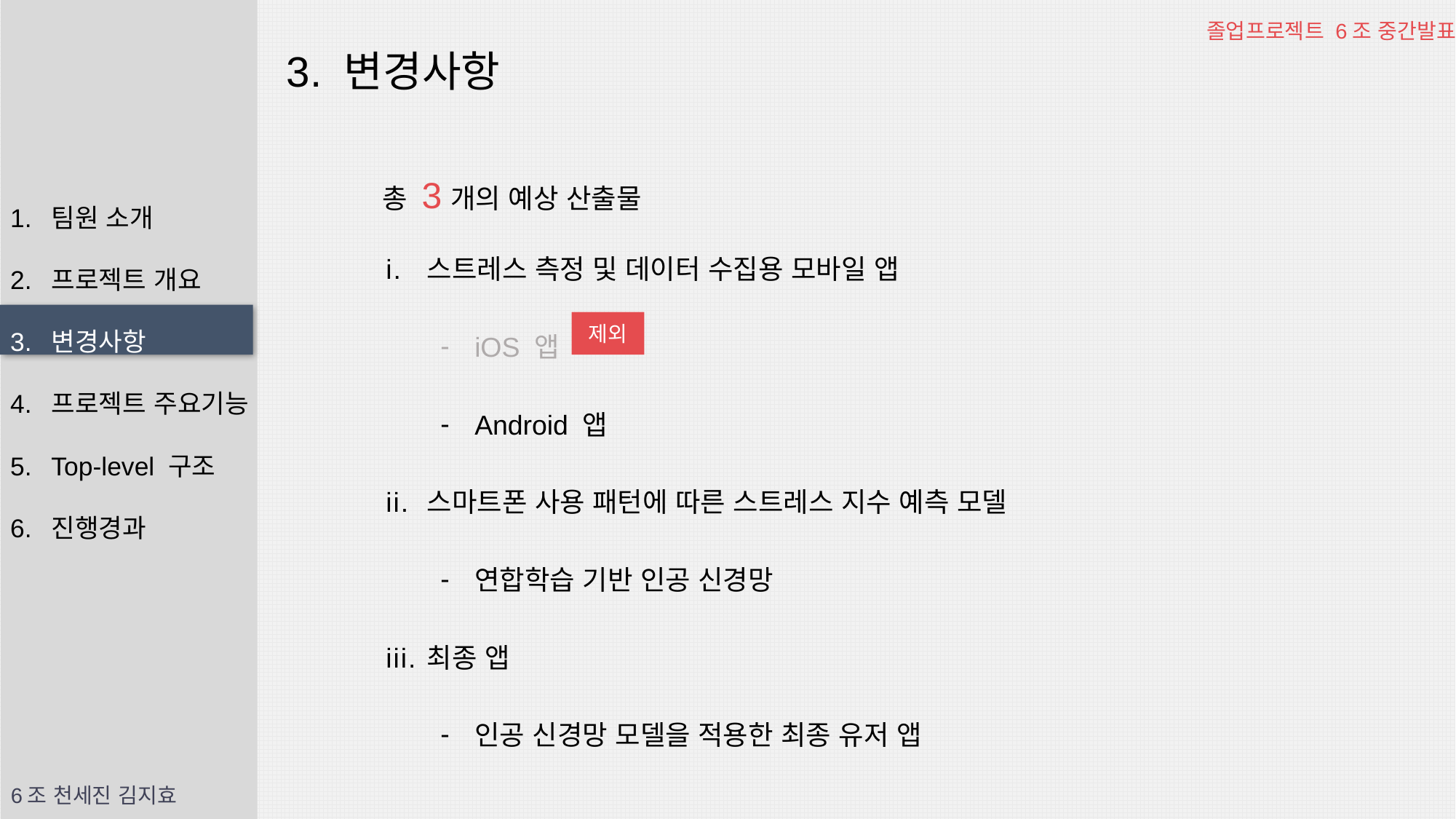

졸업프로젝트 6조 중간발표
3. 변경사항
총 3개의 예상 산출물
팀원 소개
프로젝트 개요
변경사항
프로젝트 주요기능
Top-level 구조
진행경과

스트레스 측정 및 데이터 수집용 모바일 앱
iOS 앱
Android 앱
스마트폰 사용 패턴에 따른 스트레스 지수 예측 모델
연합학습 기반 인공 신경망
최종 앱
인공 신경망 모델을 적용한 최종 유저 앱
제외

6조 천세진 김지효